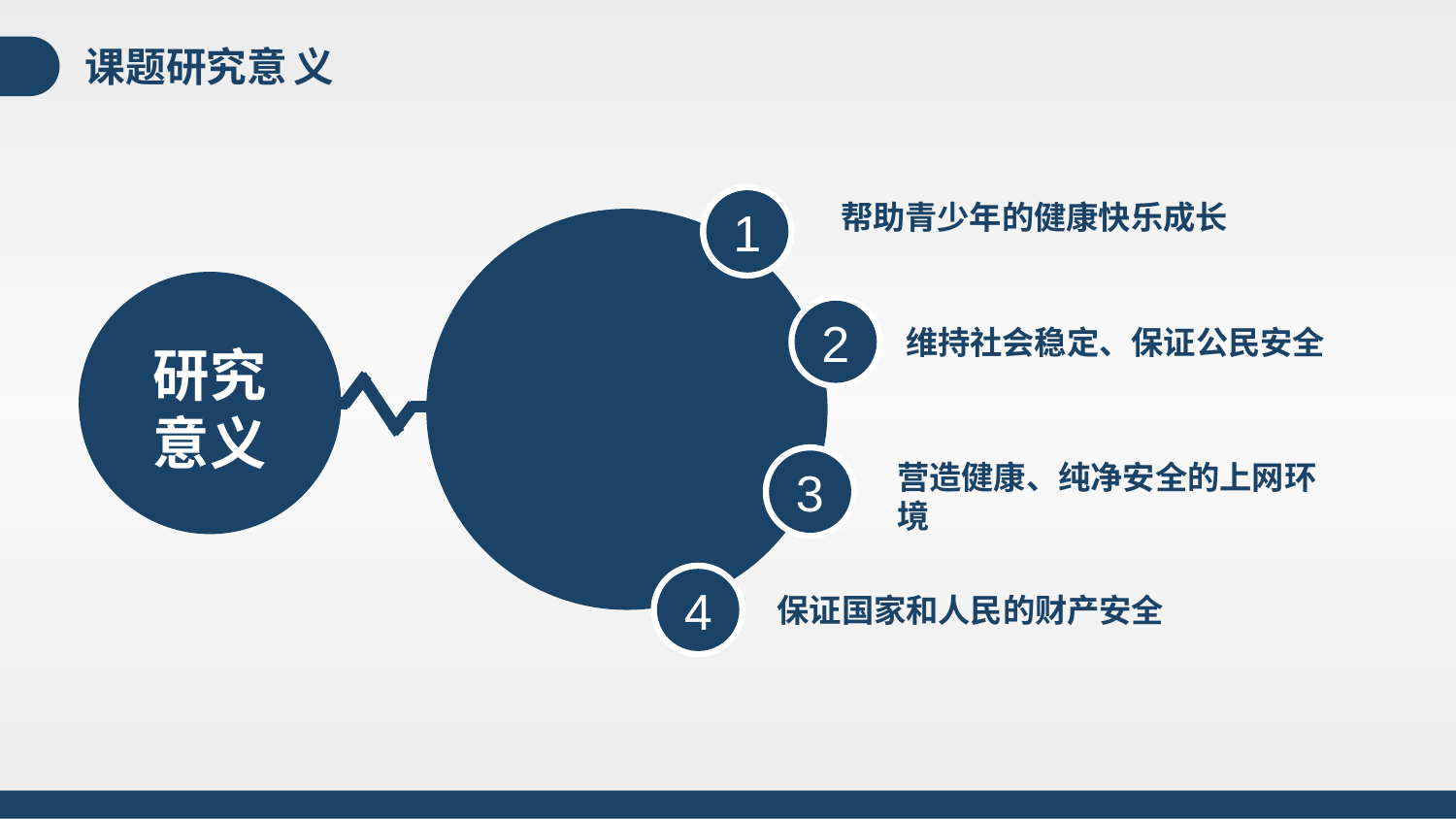

课题研究意义

1
帮助青少年的健康快乐成长

2
维持社会稳定、保证公民安全
研究
意义

3
营造健康、纯净安全的上网环境

4
保证国家和人民的财产安全